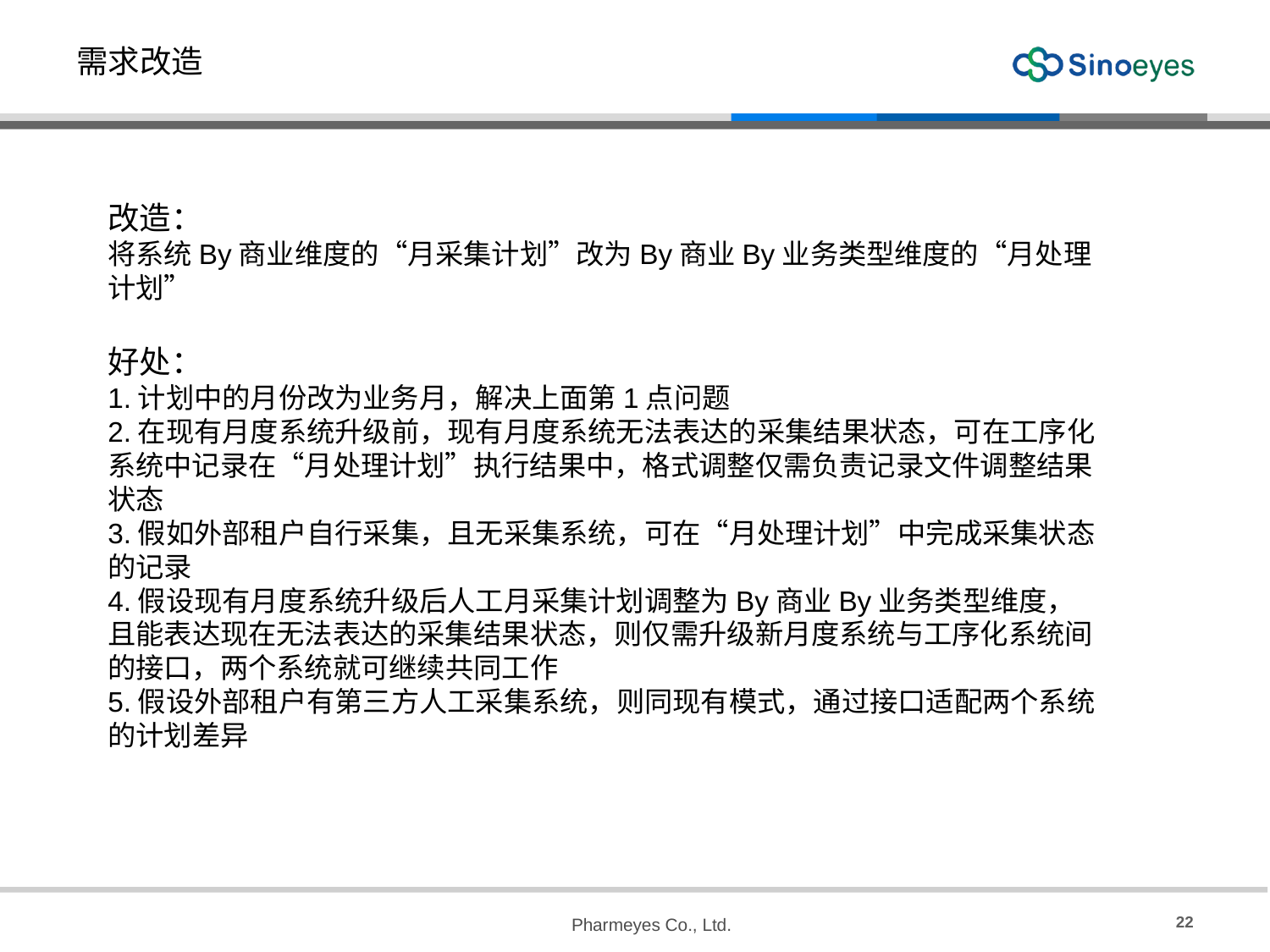

# 需求改造
改造：
将系统By商业维度的“月采集计划”改为By商业By业务类型维度的“月处理计划”

好处：
1.计划中的月份改为业务月，解决上面第1点问题
2.在现有月度系统升级前，现有月度系统无法表达的采集结果状态，可在工序化系统中记录在“月处理计划”执行结果中，格式调整仅需负责记录文件调整结果状态
3.假如外部租户自行采集，且无采集系统，可在“月处理计划”中完成采集状态的记录
4.假设现有月度系统升级后人工月采集计划调整为By商业By业务类型维度，且能表达现在无法表达的采集结果状态，则仅需升级新月度系统与工序化系统间的接口，两个系统就可继续共同工作
5.假设外部租户有第三方人工采集系统，则同现有模式，通过接口适配两个系统的计划差异
22